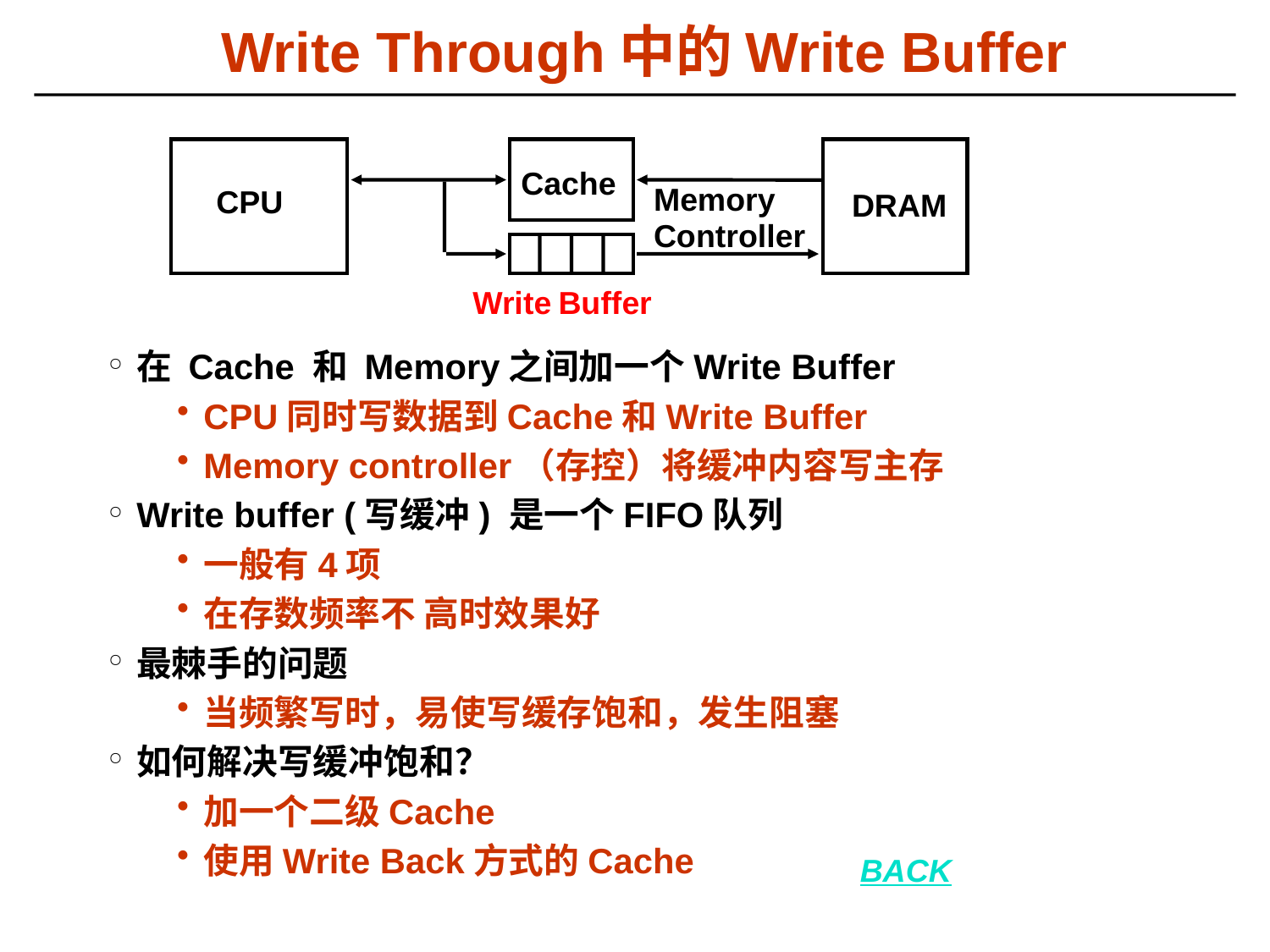

Write Through中的Write Buffer

Cache
CPU
DRAM

Memory Controller

Write Buffer
在 Cache 和 Memory之间加一个Write Buffer
CPU同时写数据到Cache和Write Buffer
Memory controller（存控）将缓冲内容写主存
Write buffer (写缓冲) 是一个FIFO队列
一般有4项
在存数频率不 高时效果好
最棘手的问题
当频繁写时，易使写缓存饱和，发生阻塞
如何解决写缓冲饱和？
加一个二级Cache
使用Write Back方式的Cache
BACK